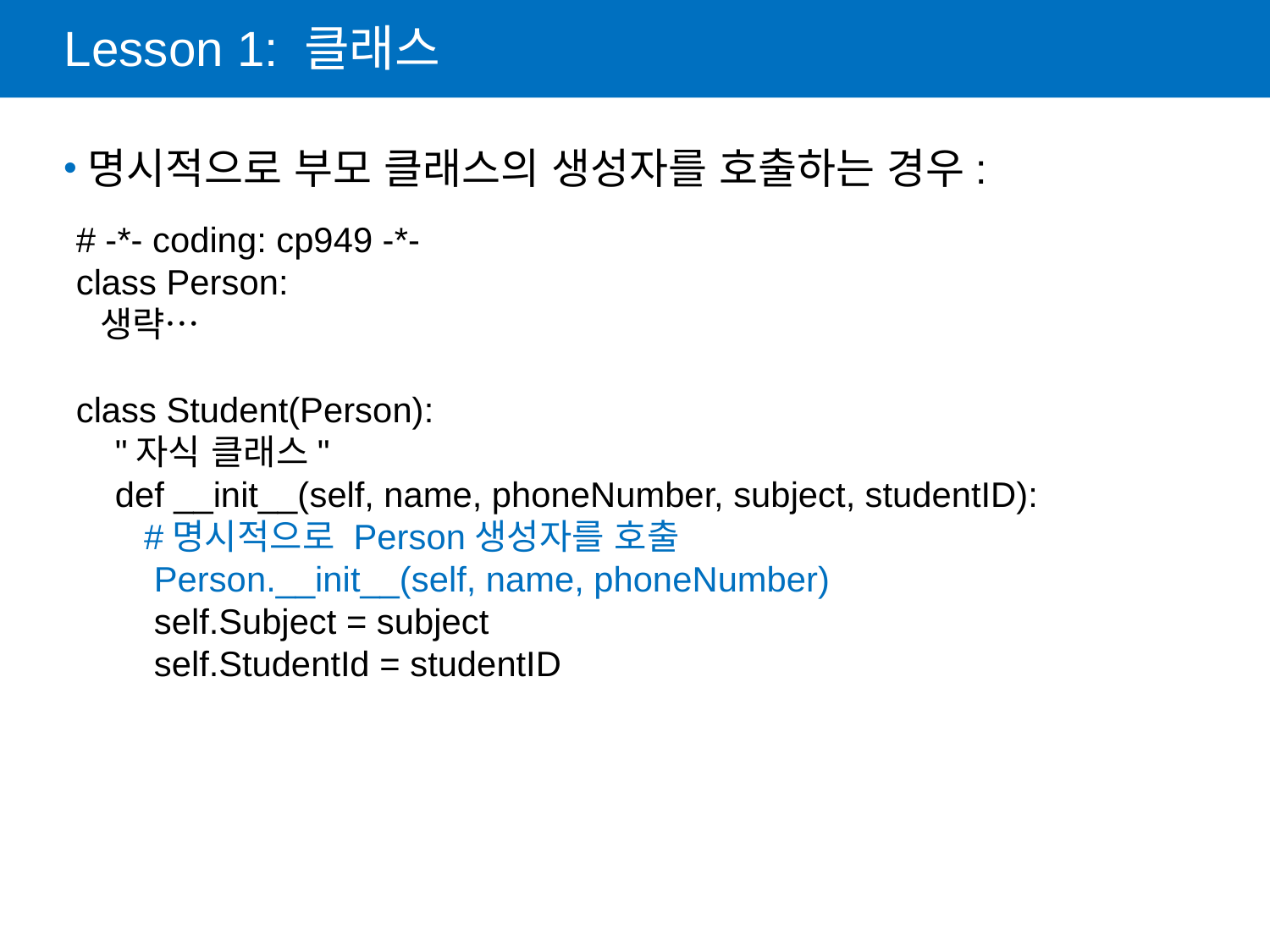

# Lesson 1: 클래스
명시적으로 부모 클래스의 생성자를 호출하는 경우:

# -*- coding: cp949 -*-
class Person:
  생략…

class Student(Person):
    "자식 클래스"
    def __init__(self, name, phoneNumber, subject, studentID):
       #명시적으로 Person생성자를 호출
        Person.__init__(self, name, phoneNumber)
        self.Subject = subject
        self.StudentId = studentID